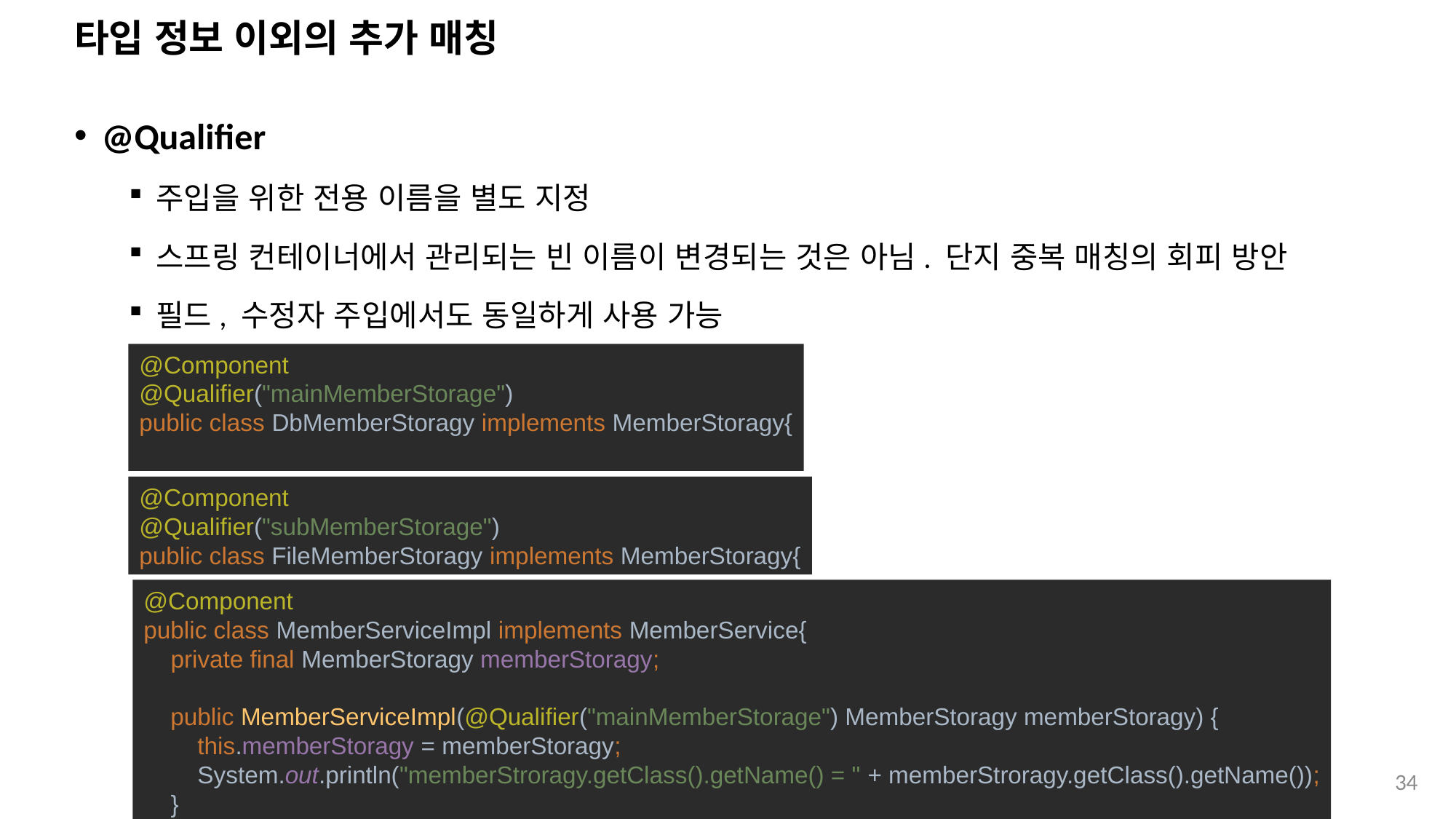

# 타입 정보 이외의 추가 매칭
@Qualifier
주입을 위한 전용 이름을 별도 지정
스프링 컨테이너에서 관리되는 빈 이름이 변경되는 것은 아님. 단지 중복 매칭의 회피 방안
필드, 수정자 주입에서도 동일하게 사용 가능
@Component
@Qualifier("mainMemberStorage")
public class DbMemberStoragy implements MemberStoragy{
@Component
@Qualifier("subMemberStorage")
public class FileMemberStoragy implements MemberStoragy{
@Component
public class MemberServiceImpl implements MemberService{
    private final MemberStoragy memberStoragy;
    public MemberServiceImpl(@Qualifier("mainMemberStorage") MemberStoragy memberStoragy) {
        this.memberStoragy = memberStoragy;
        System.out.println("memberStroragy.getClass().getName() = " + memberStroragy.getClass().getName());
    }
34